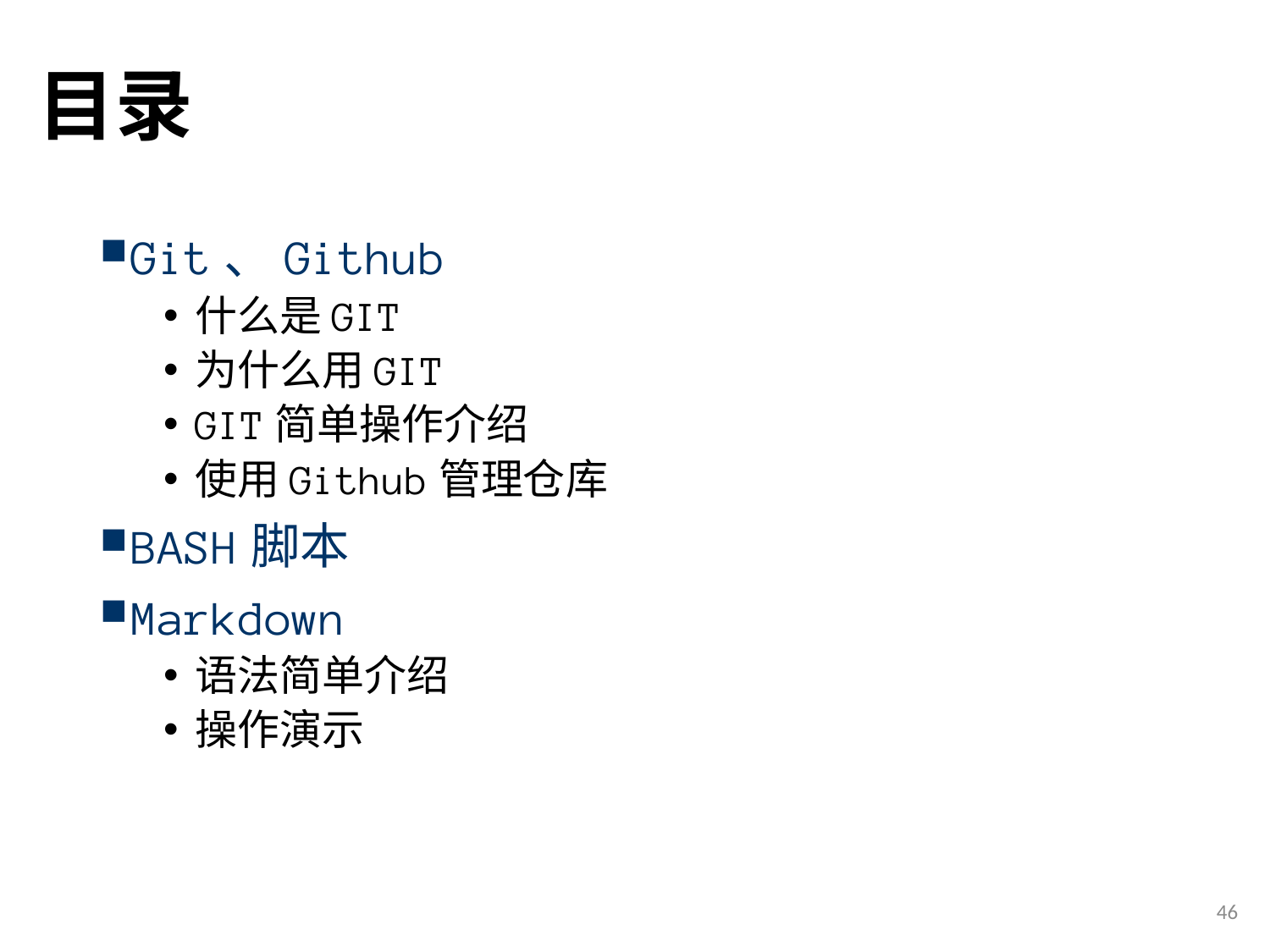

# 目录
Git、Github
什么是GIT
为什么用GIT
GIT简单操作介绍
使用Github管理仓库
BASH脚本
Markdown
语法简单介绍
操作演示
46